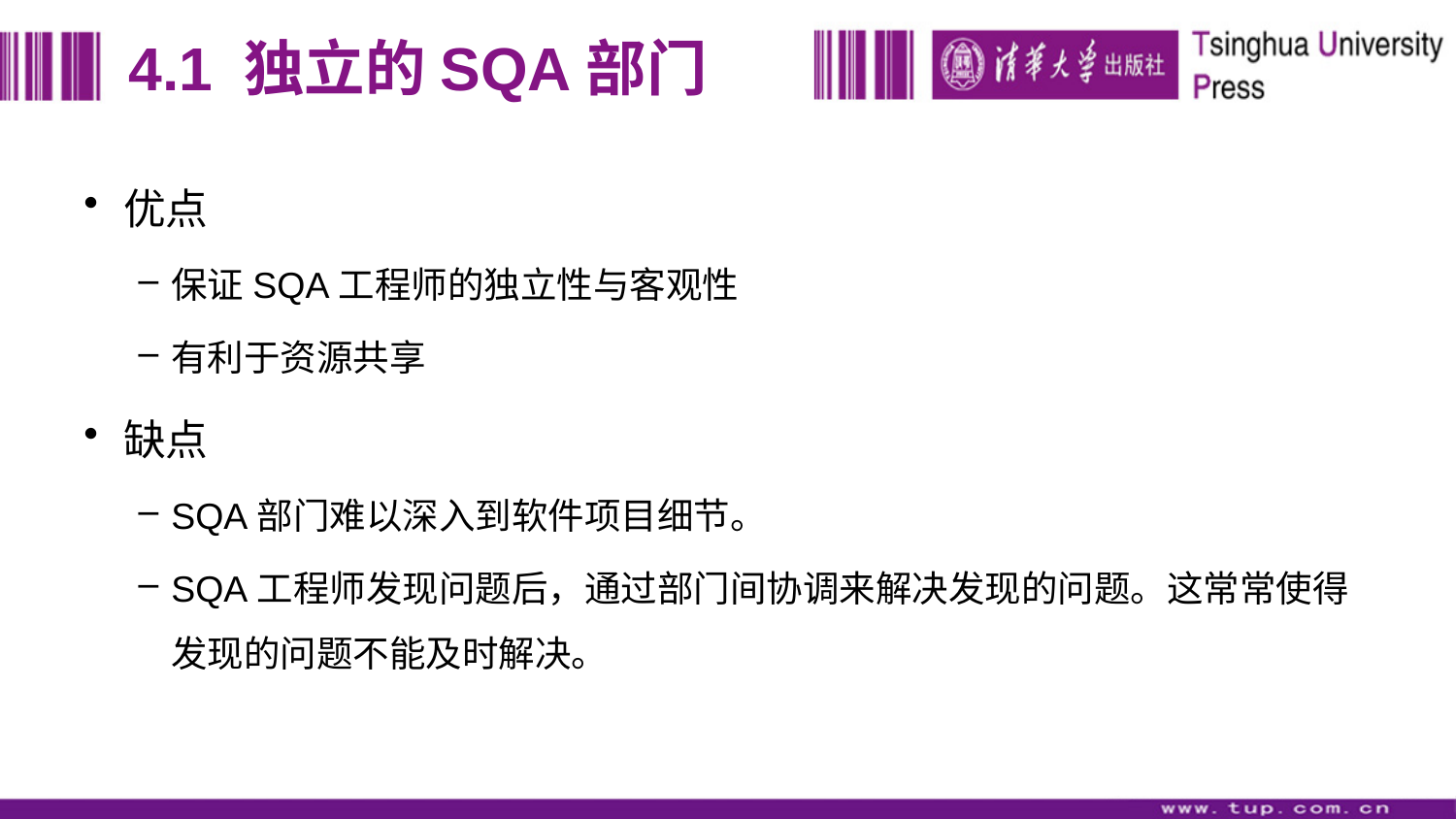

# 4.1 独立的SQA部门
优点
保证SQA工程师的独立性与客观性
有利于资源共享
缺点
SQA部门难以深入到软件项目细节。
SQA工程师发现问题后，通过部门间协调来解决发现的问题。这常常使得发现的问题不能及时解决。